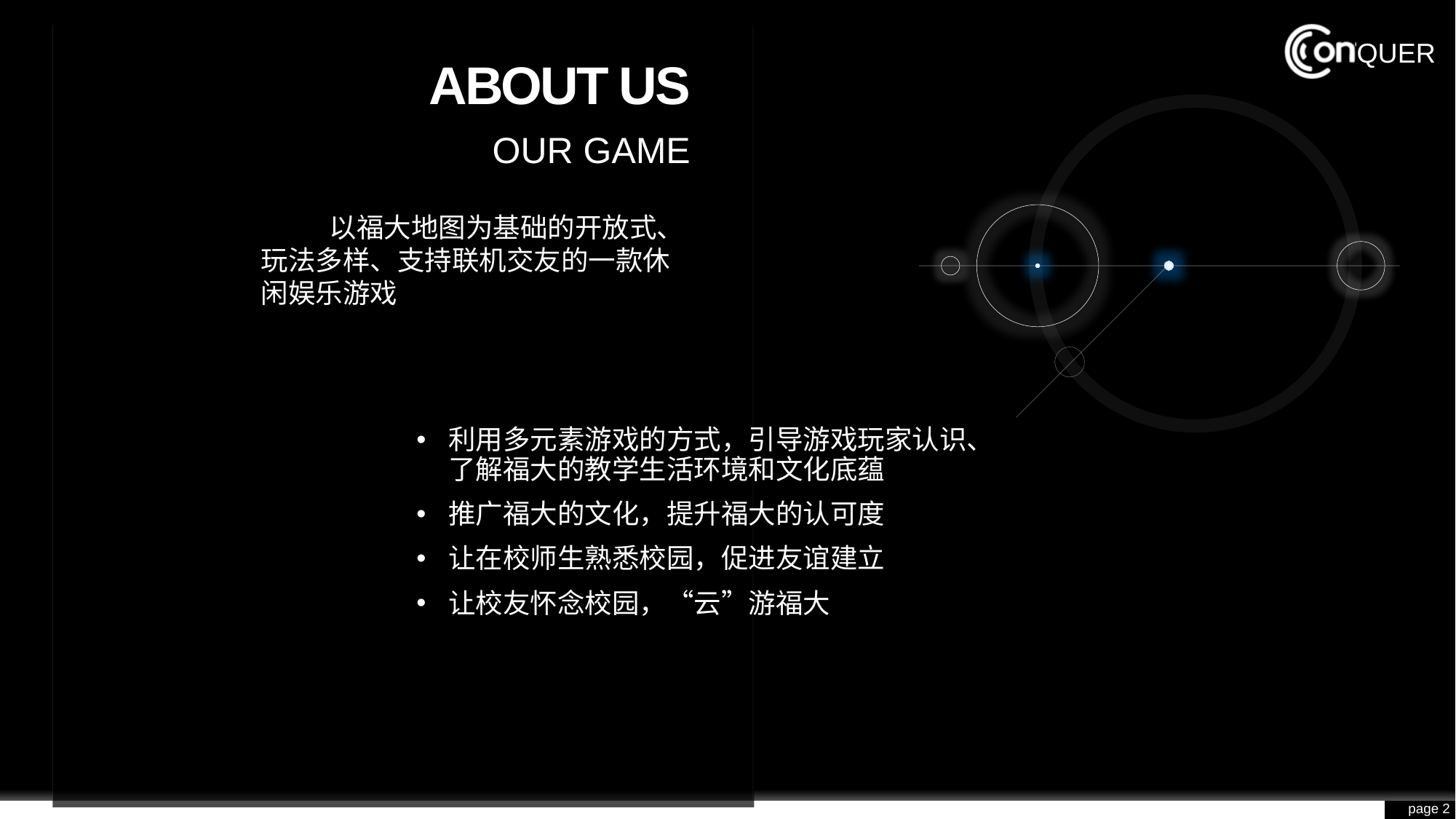

QUER
# About Us

OUR GAME
          以福大地图为基础的开放式、玩法多样、支持联机交友的一款休闲娱乐游戏
利用多元素游戏的方式，引导游戏玩家认识、了解福大的教学生活环境和文化底蕴
推广福大的文化，提升福大的认可度
让在校师生熟悉校园，促进友谊建立
让校友怀念校园，“云”游福大
page 2